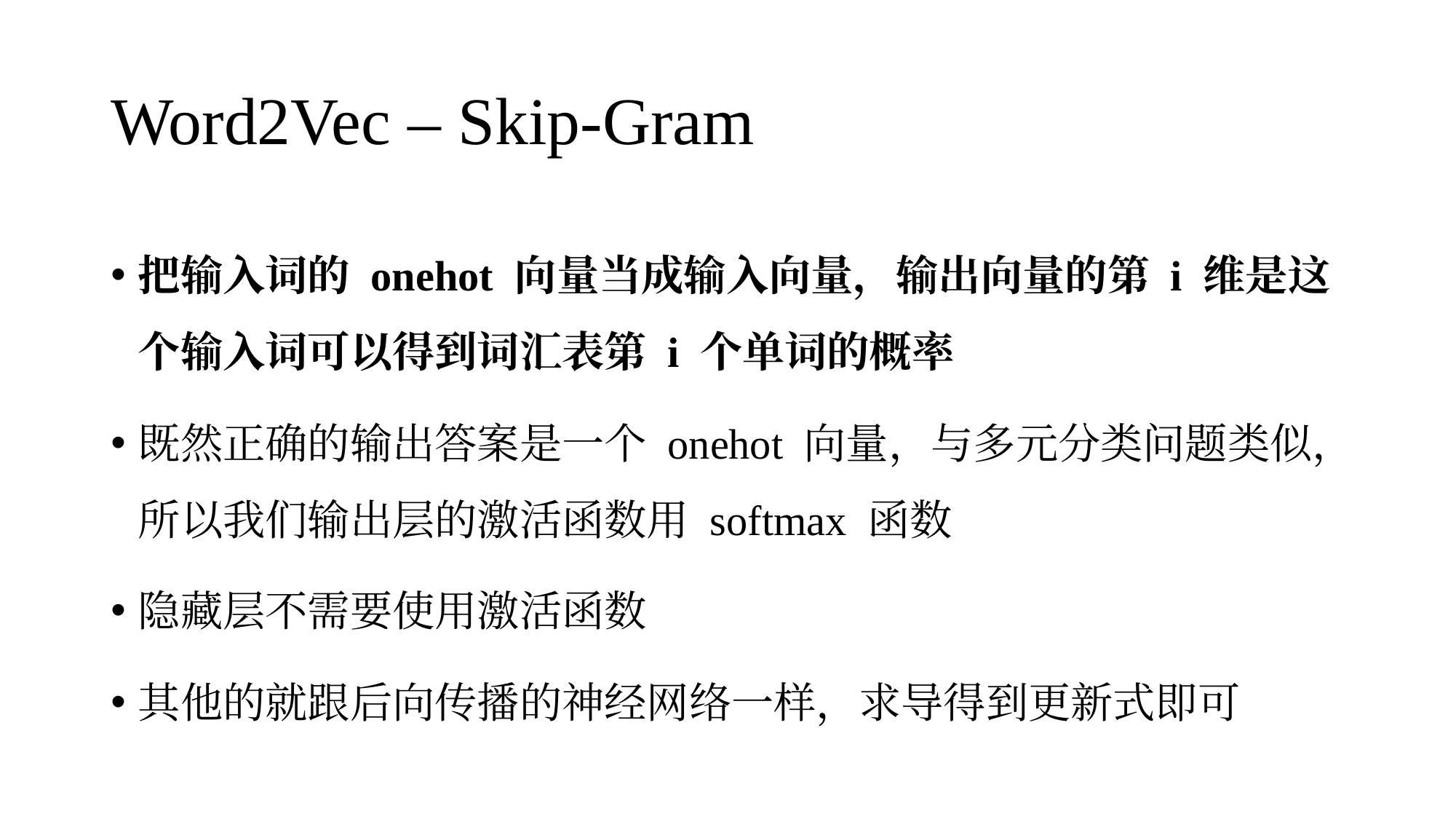

# Word2Vec – Skip-Gram
把输入词的 onehot 向量当成输入向量，输出向量的第 i 维是这个输入词可以得到词汇表第 i 个单词的概率
既然正确的输出答案是一个 onehot 向量，与多元分类问题类似，所以我们输出层的激活函数用 softmax 函数
隐藏层不需要使用激活函数
其他的就跟后向传播的神经网络一样，求导得到更新式即可